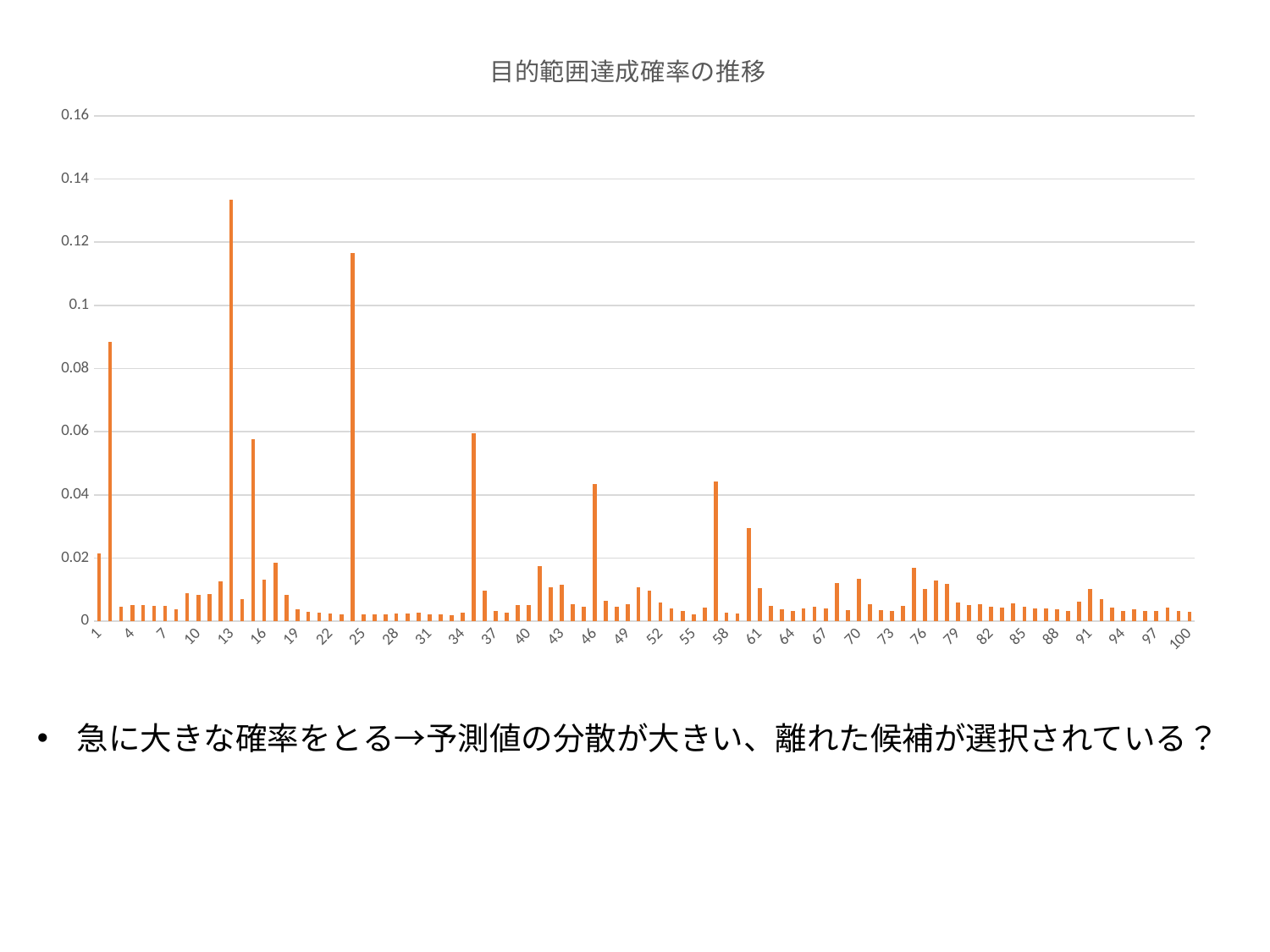

### Chart: 目的範囲達成確率の推移

| Category |  |
|---|---|
急に大きな確率をとる→予測値の分散が大きい、離れた候補が選択されている？